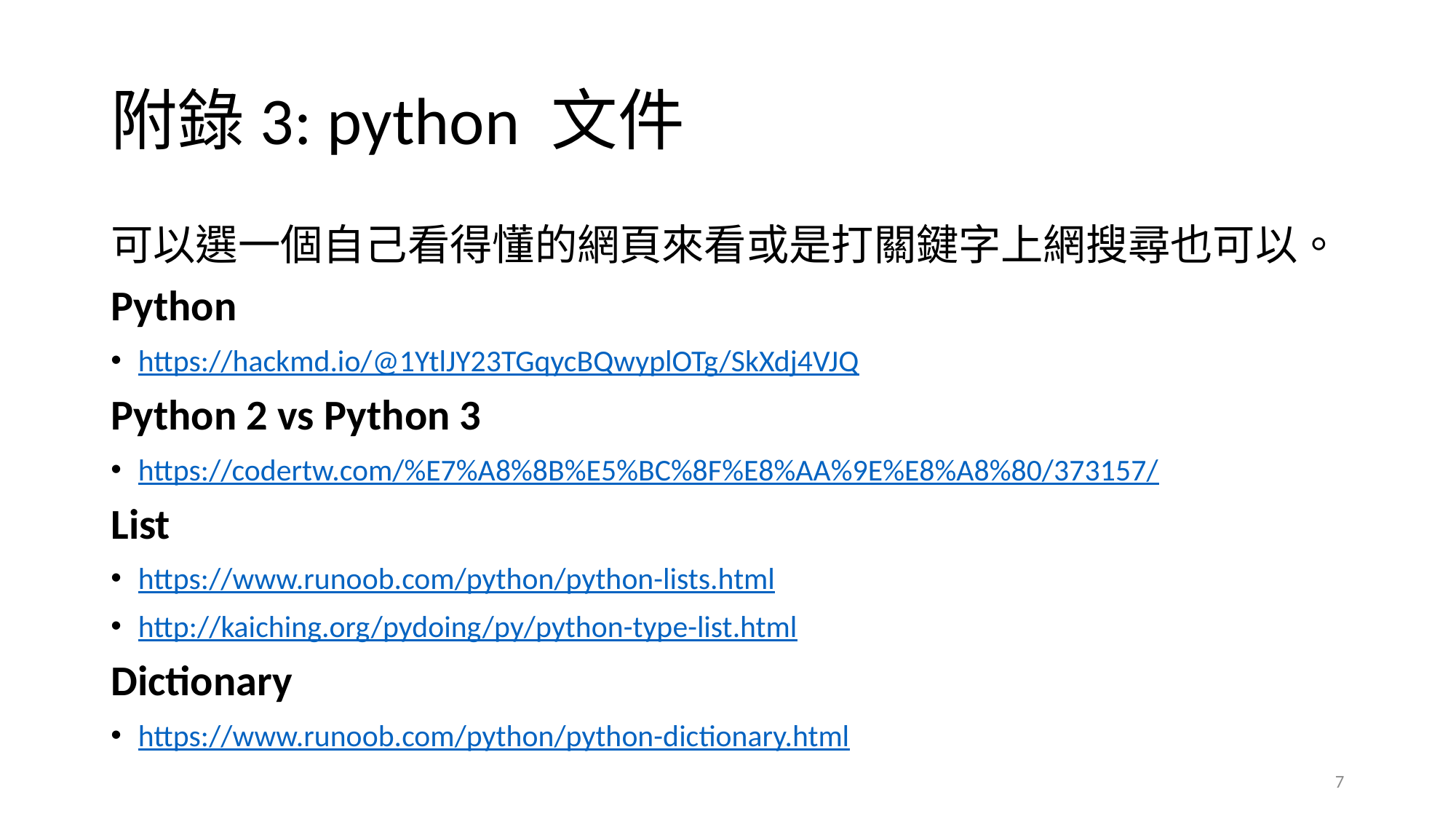

# 附錄3: python 文件
可以選一個自己看得懂的網頁來看或是打關鍵字上網搜尋也可以。
Python
https://hackmd.io/@1YtlJY23TGqycBQwyplOTg/SkXdj4VJQ
Python 2 vs Python 3
https://codertw.com/%E7%A8%8B%E5%BC%8F%E8%AA%9E%E8%A8%80/373157/
List
https://www.runoob.com/python/python-lists.html
http://kaiching.org/pydoing/py/python-type-list.html
Dictionary
https://www.runoob.com/python/python-dictionary.html
7